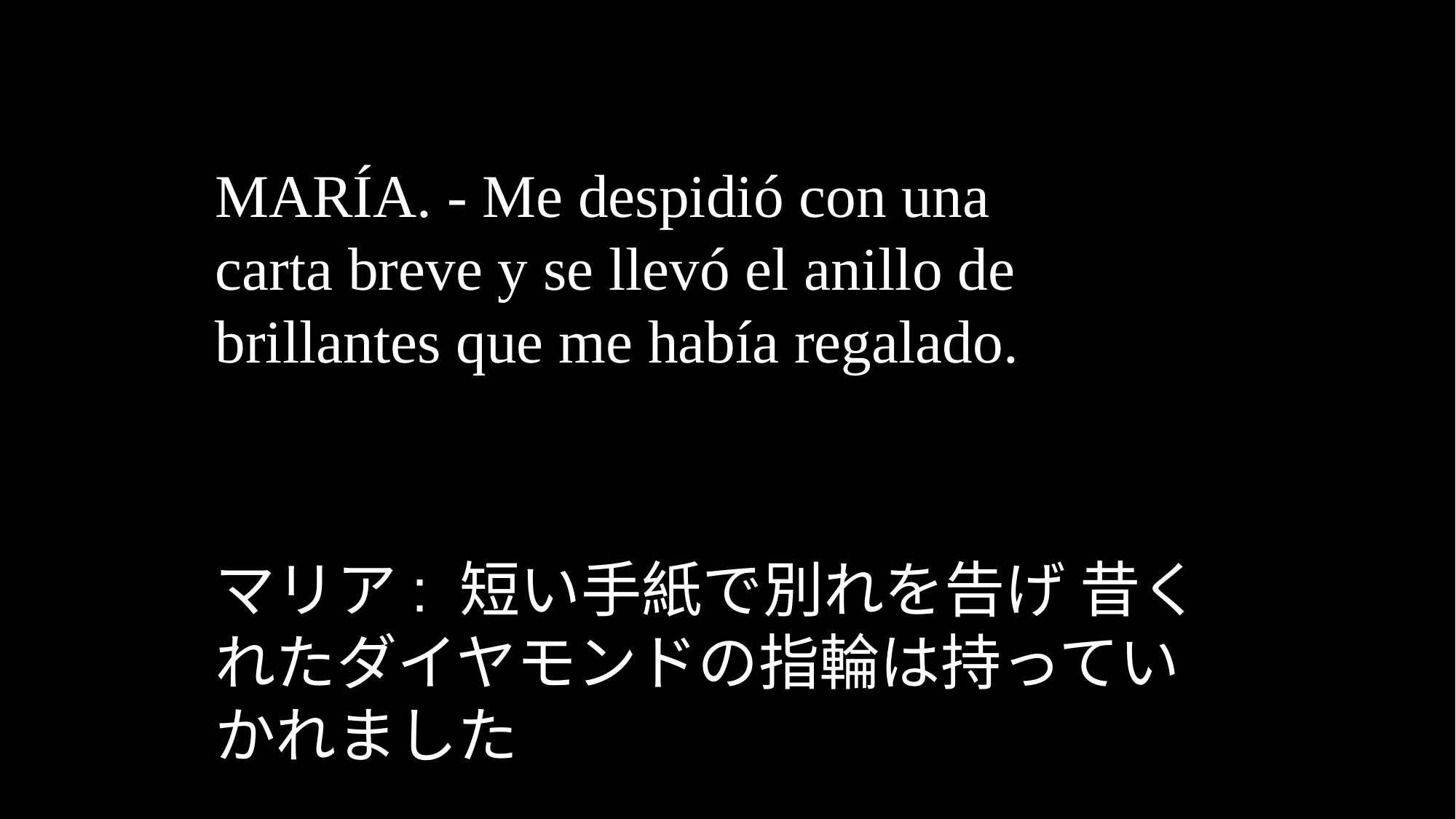

MARÍA. - Me despidió con una carta breve y se llevó el anillo de brillantes que me había regalado.

マリア: 短い手紙で別れを告げ 昔くれたダイヤモンドの指輪は持っていかれました